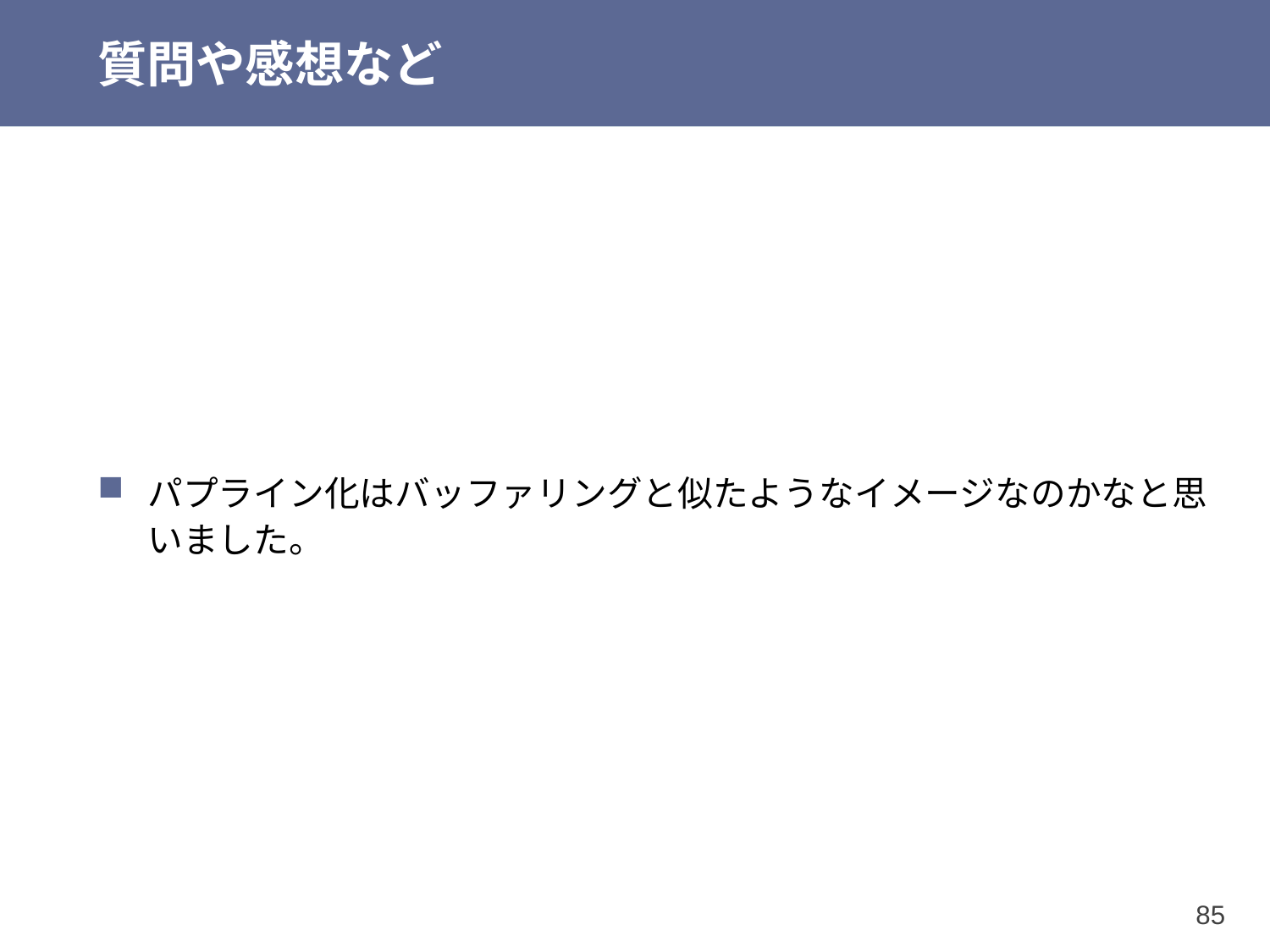

# 質問や感想など
パプライン化はバッファリングと似たようなイメージなのかなと思いました。